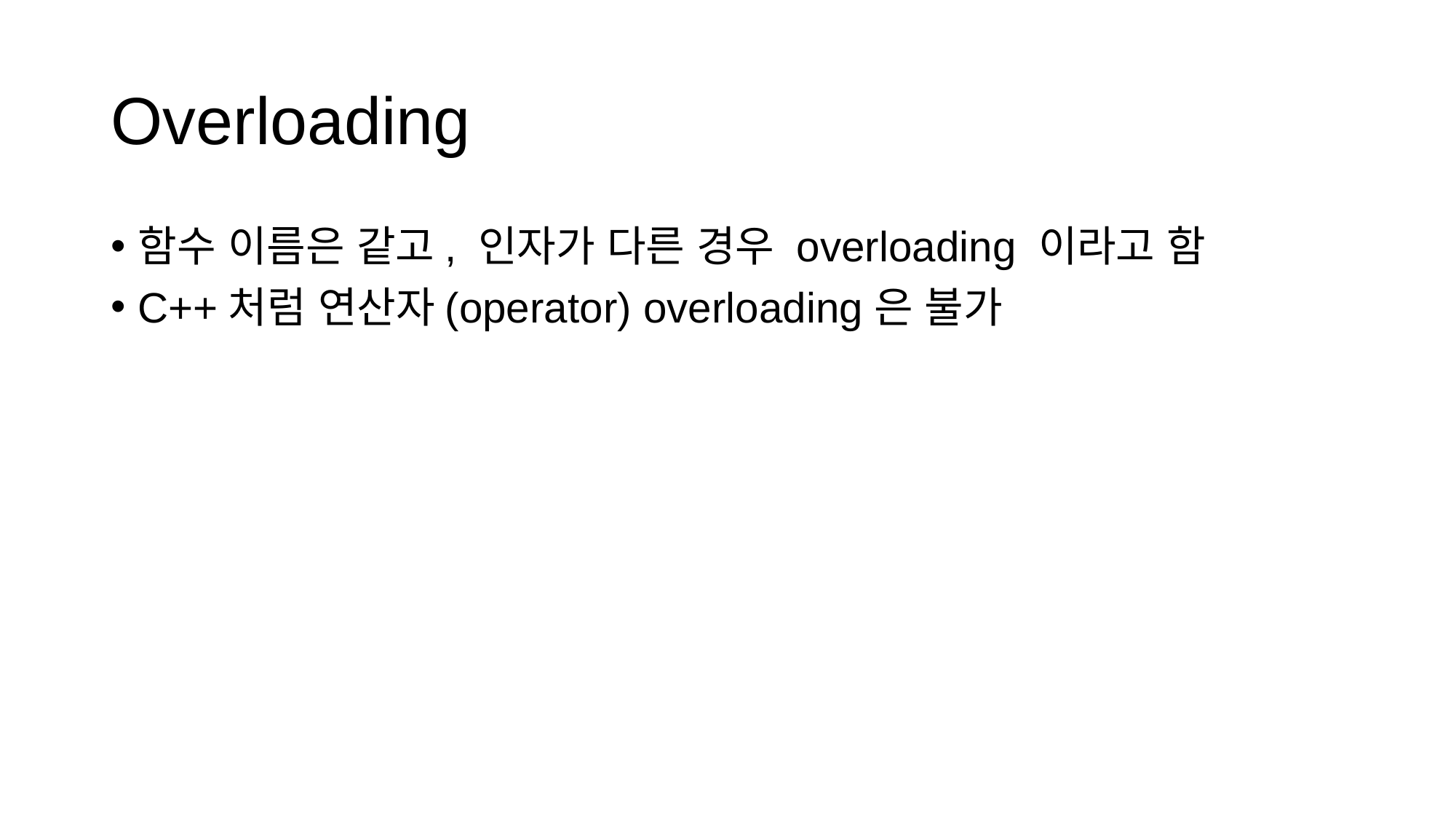

# Overloading
함수 이름은 같고, 인자가 다른 경우 overloading 이라고 함
C++처럼 연산자(operator) overloading은 불가